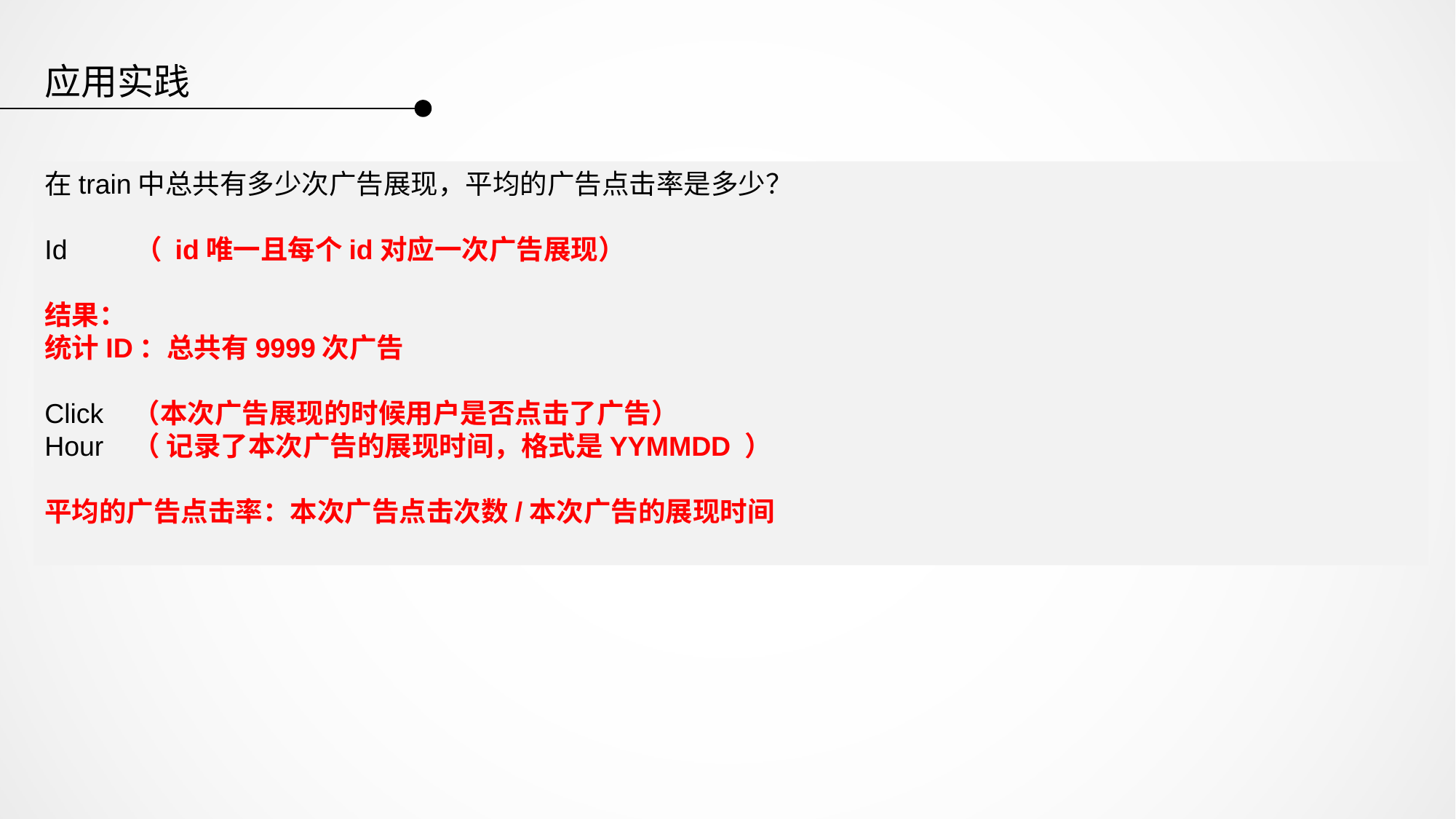

应用实践

在train中总共有多少次广告展现，平均的广告点击率是多少？

Id        （ id唯一且每个id对应一次广告展现）

结果：
统计ID：总共有9999次广告

Click   （本次广告展现的时候用户是否点击了广告）
Hour   （ 记录了本次广告的展现时间，格式是YYMMDD ）

平均的广告点击率：本次广告点击次数/本次广告的展现时间